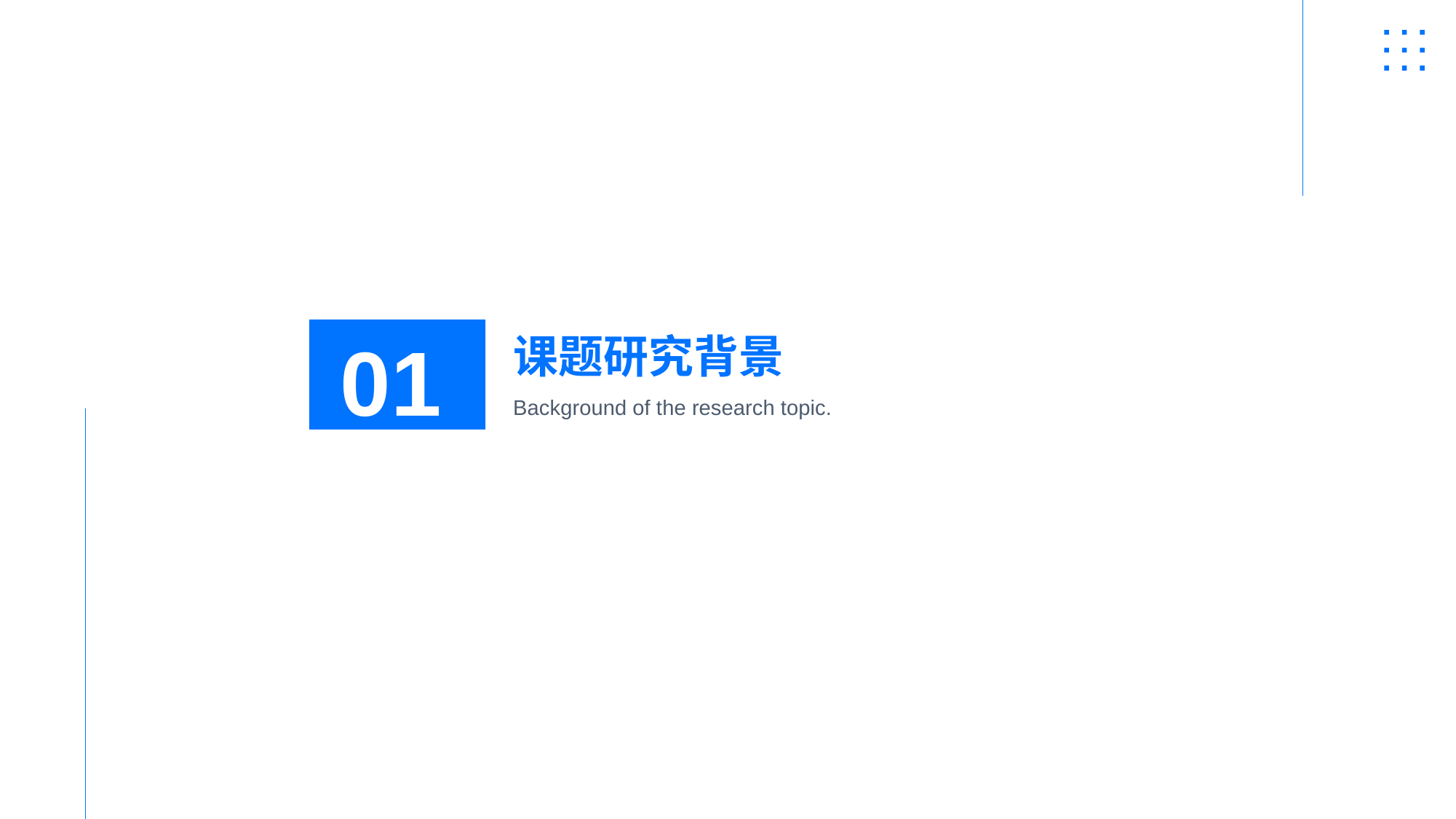

01
课题研究背景
Background of the research topic.